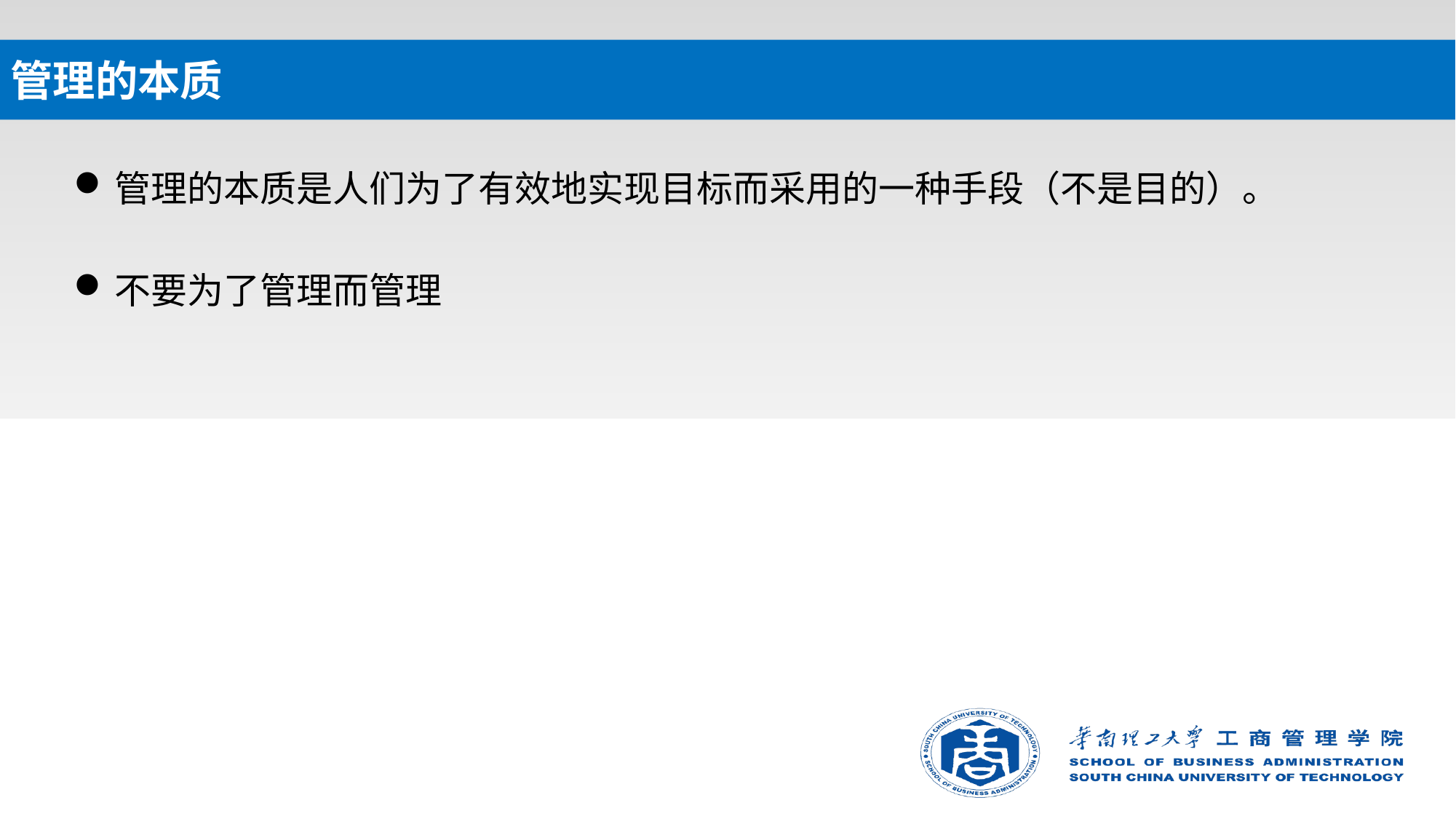

# 管理的本质
管理的本质是人们为了有效地实现目标而采用的一种手段（不是目的）。

不要为了管理而管理